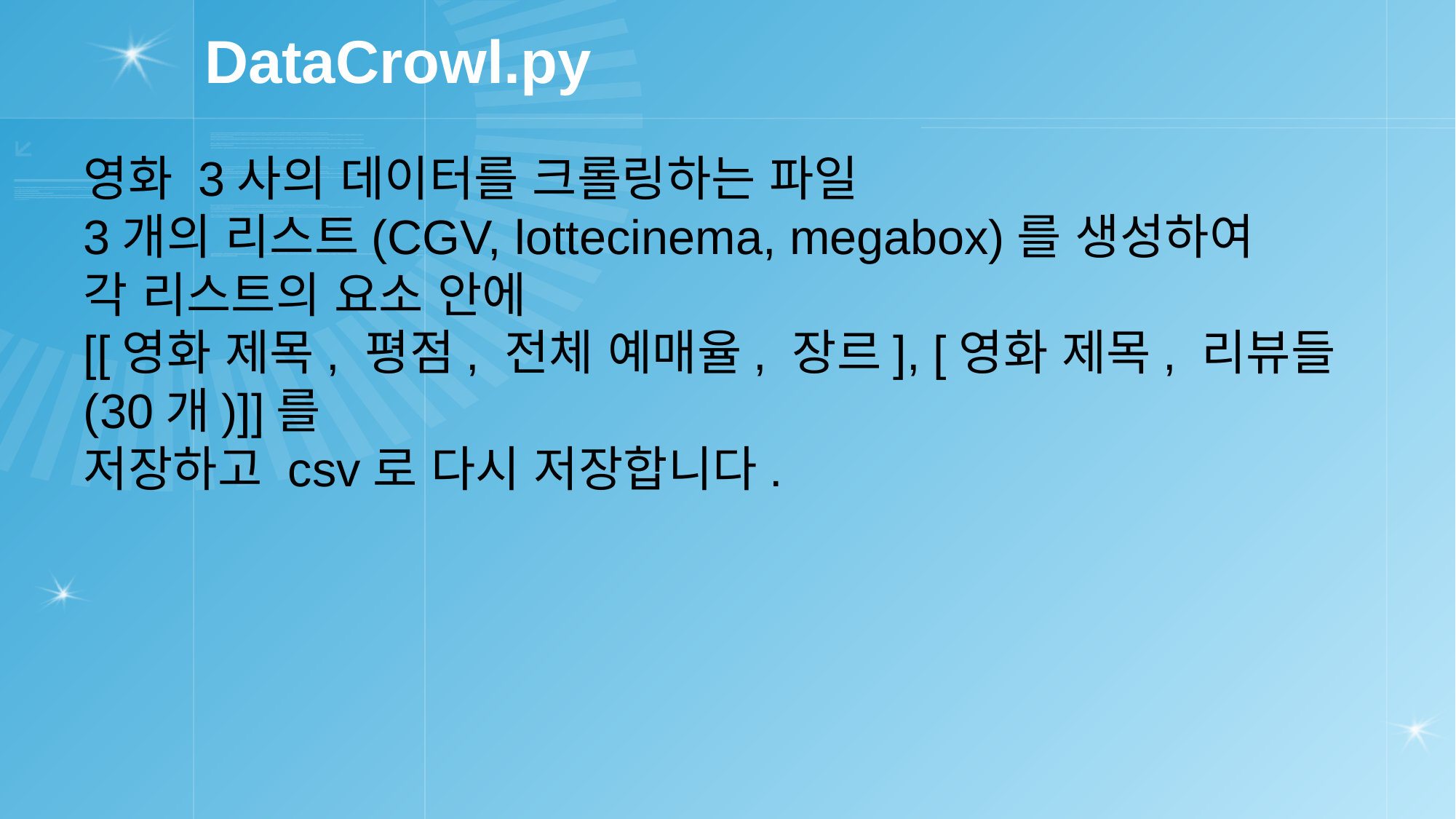

# DataCrowl.py
영화 3사의 데이터를 크롤링하는 파일
3개의 리스트(CGV, lottecinema, megabox)를 생성하여
각 리스트의 요소 안에
[[영화 제목, 평점, 전체 예매율, 장르], [영화 제목, 리뷰들 (30개)]]를
저장하고 csv로 다시 저장합니다.